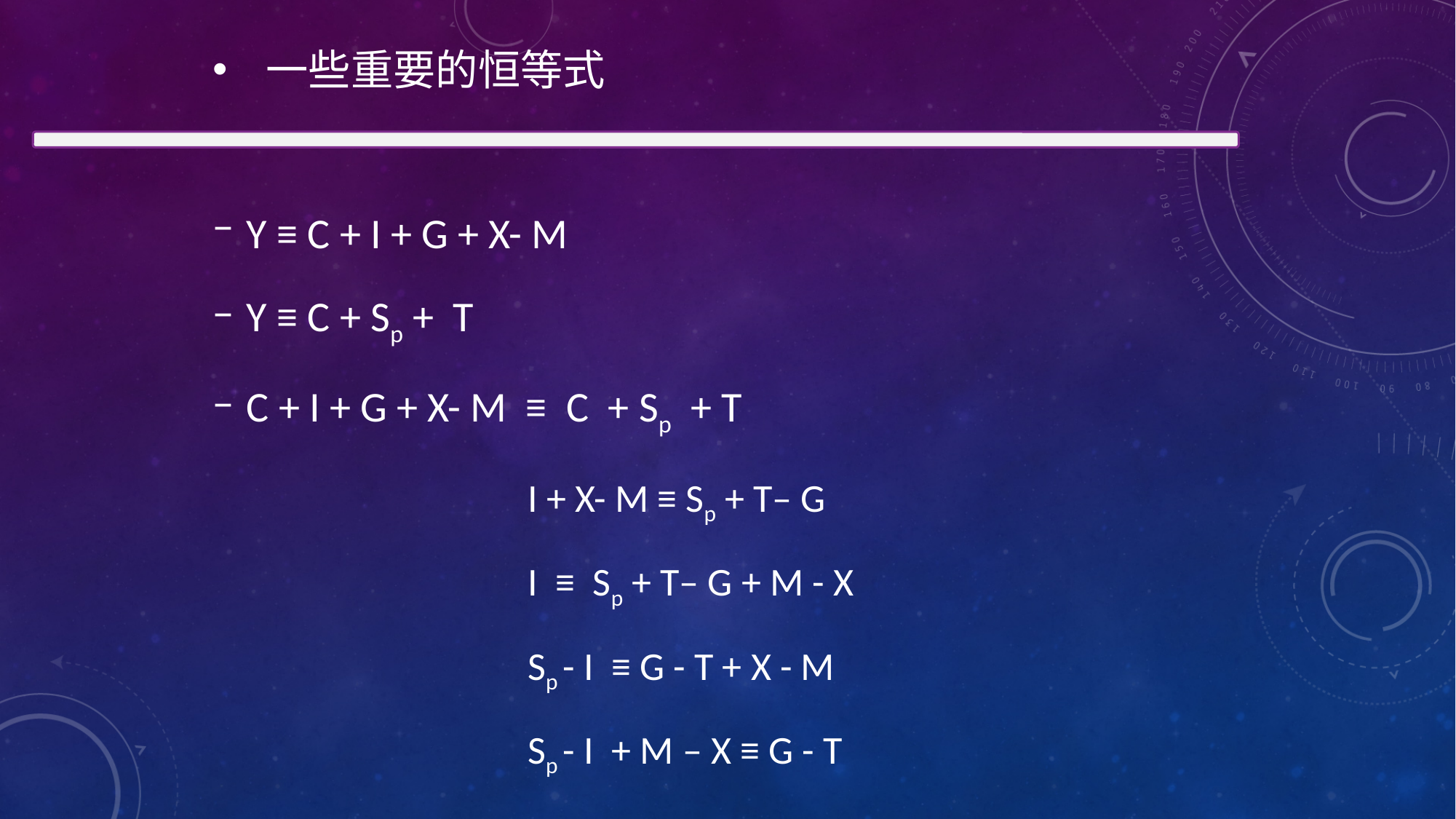

一些重要的恒等式

Y ≡ C + I + G + X- M
Y ≡ C + Sp +  T
C + I + G + X- M  ≡  C  + Sp  + T

I + X- M ≡ Sp + T– G
I  ≡  Sp + T– G + M - X
Sp - I  ≡ G - T + X - M
Sp - I  + M – X ≡ G - T